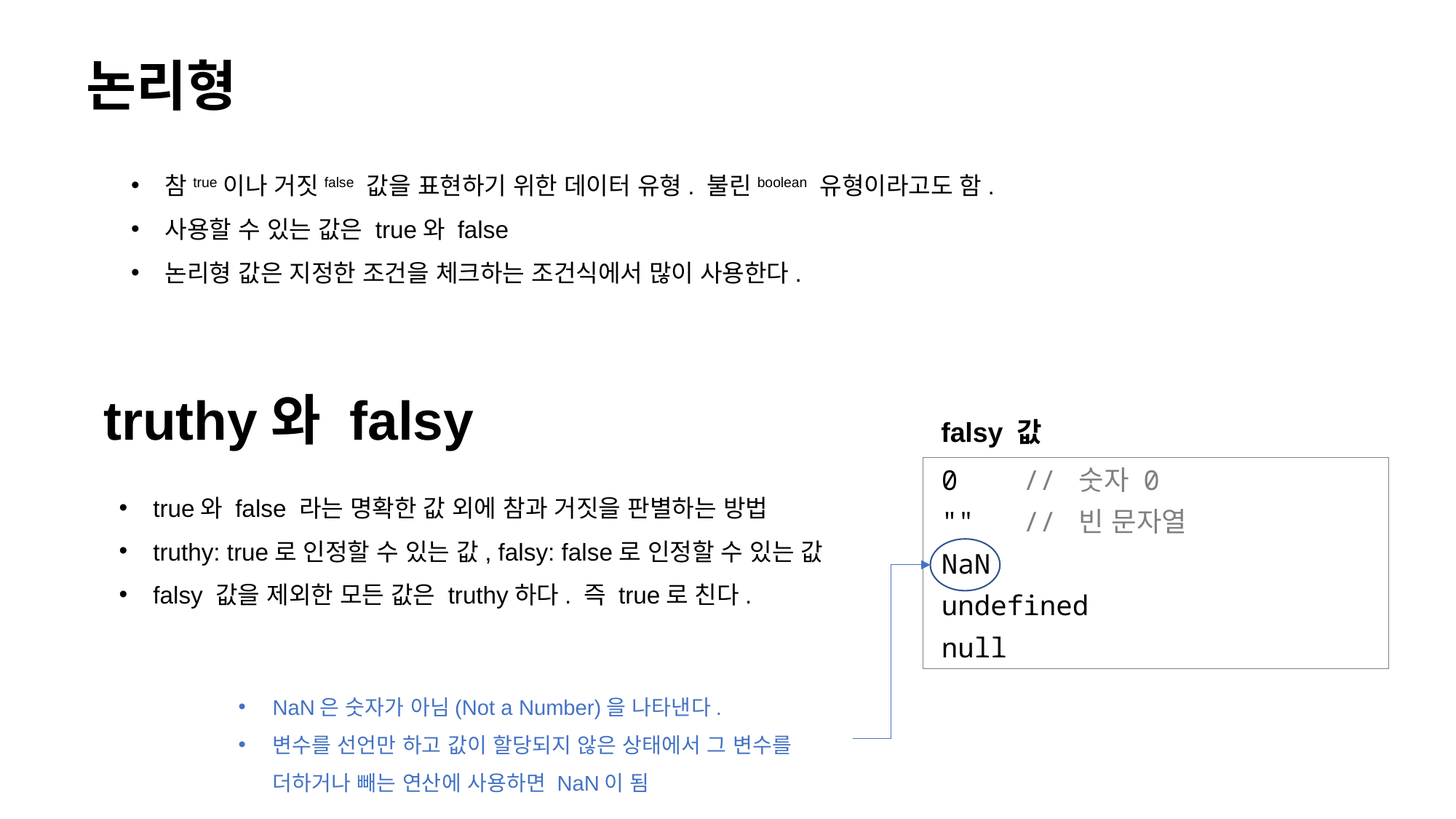

# 논리형
참true이나 거짓false 값을 표현하기 위한 데이터 유형. 불린boolean 유형이라고도 함.
사용할 수 있는 값은 true와 false
논리형 값은 지정한 조건을 체크하는 조건식에서 많이 사용한다.
truthy와 falsy
falsy 값
0    // 숫자 0
""   // 빈 문자열
NaN
undefined
null
true와 false 라는 명확한 값 외에 참과 거짓을 판별하는 방법
truthy: true로 인정할 수 있는 값, falsy: false로 인정할 수 있는 값
falsy 값을 제외한 모든 값은 truthy하다. 즉 true로 친다.

NaN은 숫자가 아님(Not a Number)을 나타낸다.
변수를 선언만 하고 값이 할당되지 않은 상태에서 그 변수를 더하거나 빼는 연산에 사용하면 NaN이 됨